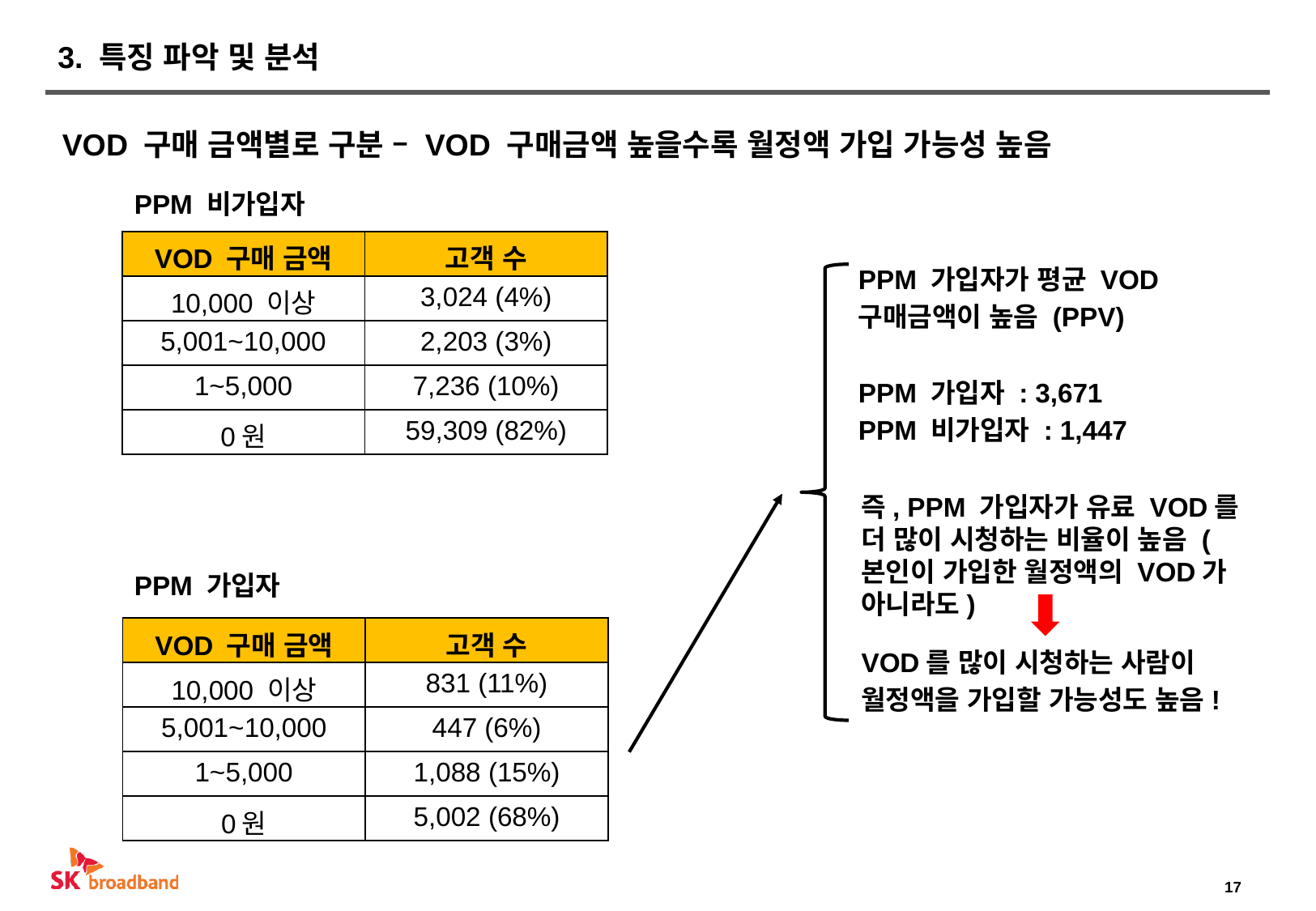

# 3. 특징 파악 및 분석
VOD 구매 금액별로 구분 – VOD 구매금액 높을수록 월정액 가입 가능성 높음
PPM 비가입자
| VOD 구매 금액 | 고객 수 |
| --- | --- |
| 10,000 이상 | 3,024 (4%) |
| 5,001~10,000 | 2,203 (3%) |
| 1~5,000 | 7,236 (10%) |
| 0원 | 59,309 (82%) |
PPM 가입자가 평균 VOD
구매금액이 높음 (PPV)

PPM 가입자 : 3,671
PPM 비가입자 : 1,447

즉, PPM 가입자가 유료 VOD를 더 많이 시청하는 비율이 높음 (본인이 가입한 월정액의 VOD가 아니라도)
PPM 가입자

| VOD 구매 금액 | 고객 수 |
| --- | --- |
| 10,000 이상 | 831 (11%) |
| 5,001~10,000 | 447 (6%) |
| 1~5,000 | 1,088 (15%) |
| 0원 | 5,002 (68%) |
VOD를 많이 시청하는 사람이
월정액을 가입할 가능성도 높음!